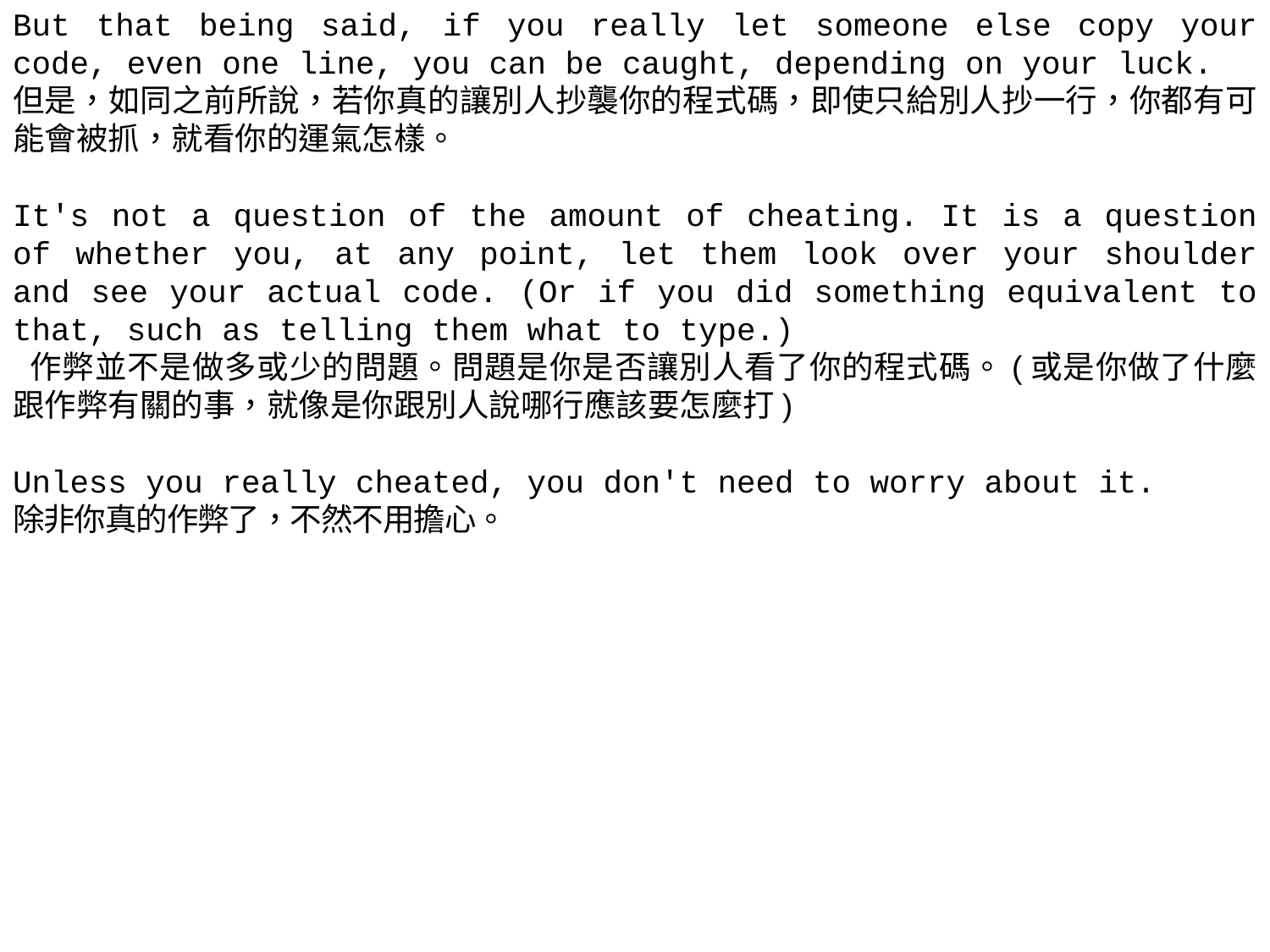

But that being said, if you really let someone else copy your code, even one line, you can be caught, depending on your luck.
但是，如同之前所說，若你真的讓別人抄襲你的程式碼，即使只給別人抄一行，你都有可能會被抓，就看你的運氣怎樣。

It's not a question of the amount of cheating. It is a question of whether you, at any point, let them look over your shoulder and see your actual code. (Or if you did something equivalent to that, such as telling them what to type.)
 作弊並不是做多或少的問題。問題是你是否讓別人看了你的程式碼。(或是你做了什麼跟作弊有關的事，就像是你跟別人說哪行應該要怎麼打)

Unless you really cheated, you don't need to worry about it.
除非你真的作弊了，不然不用擔心。